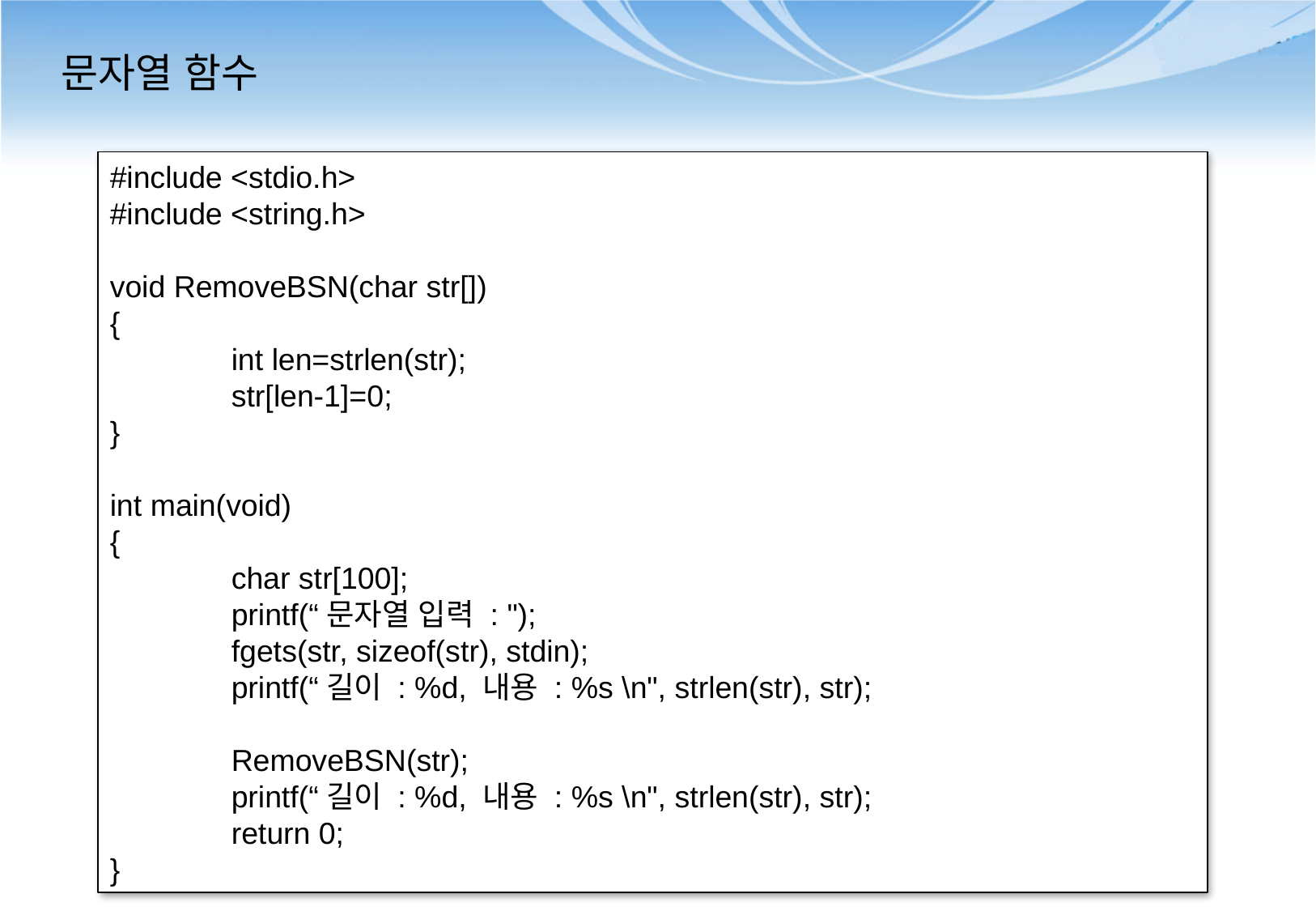

# 문자열 함수
#include <stdio.h>
#include <string.h>

void RemoveBSN(char str[])
{
	int len=strlen(str);
	str[len-1]=0;
}

int main(void)
{
	char str[100];
	printf(“문자열 입력 : ");
	fgets(str, sizeof(str), stdin);
	printf(“길이 : %d, 내용 : %s \n", strlen(str), str);

	RemoveBSN(str);
	printf(“길이 : %d, 내용 : %s \n", strlen(str), str);
	return 0;
}